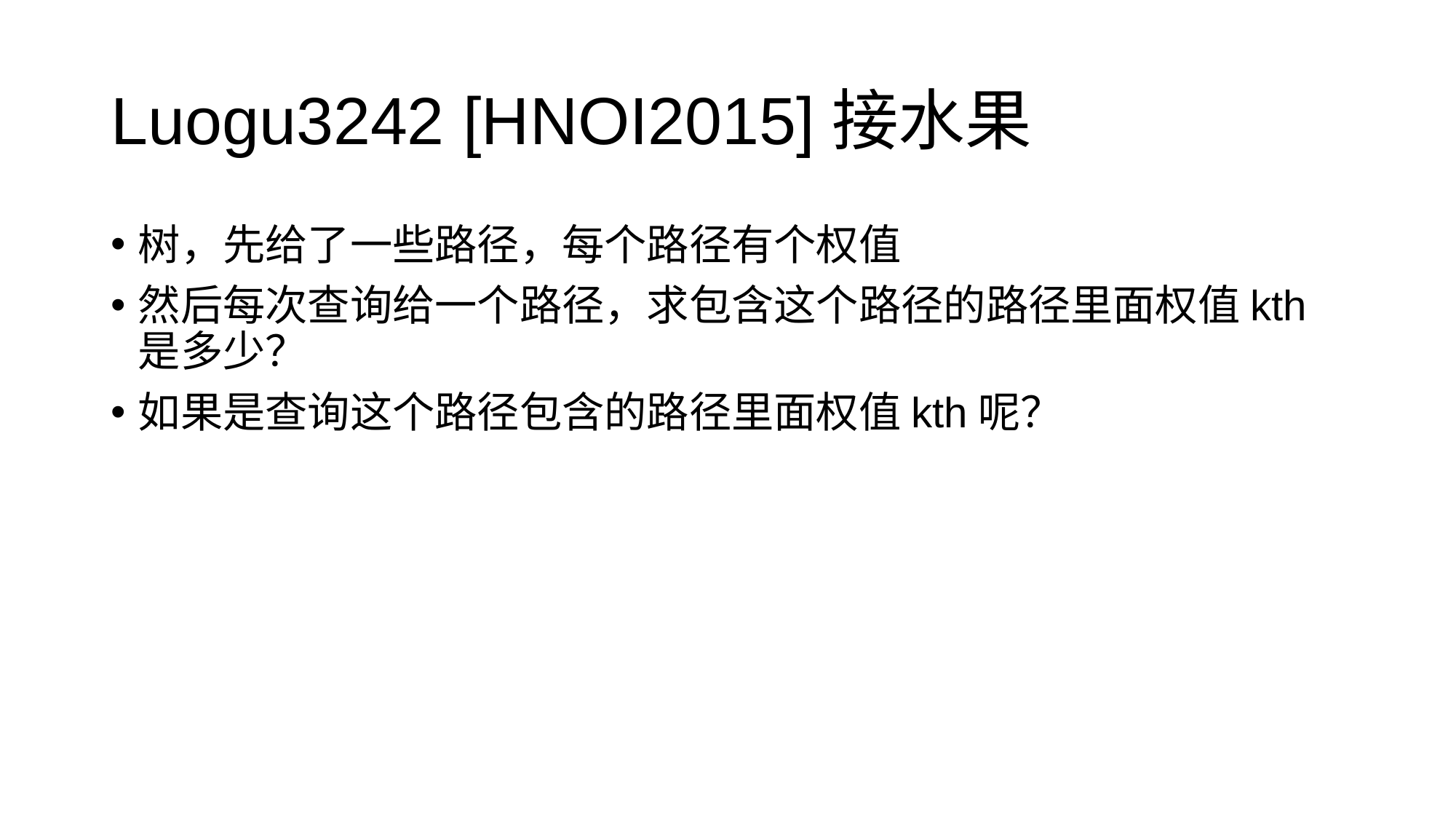

# Luogu3242 [HNOI2015]接水果
树，先给了一些路径，每个路径有个权值
然后每次查询给一个路径，求包含这个路径的路径里面权值kth是多少？
如果是查询这个路径包含的路径里面权值kth呢？